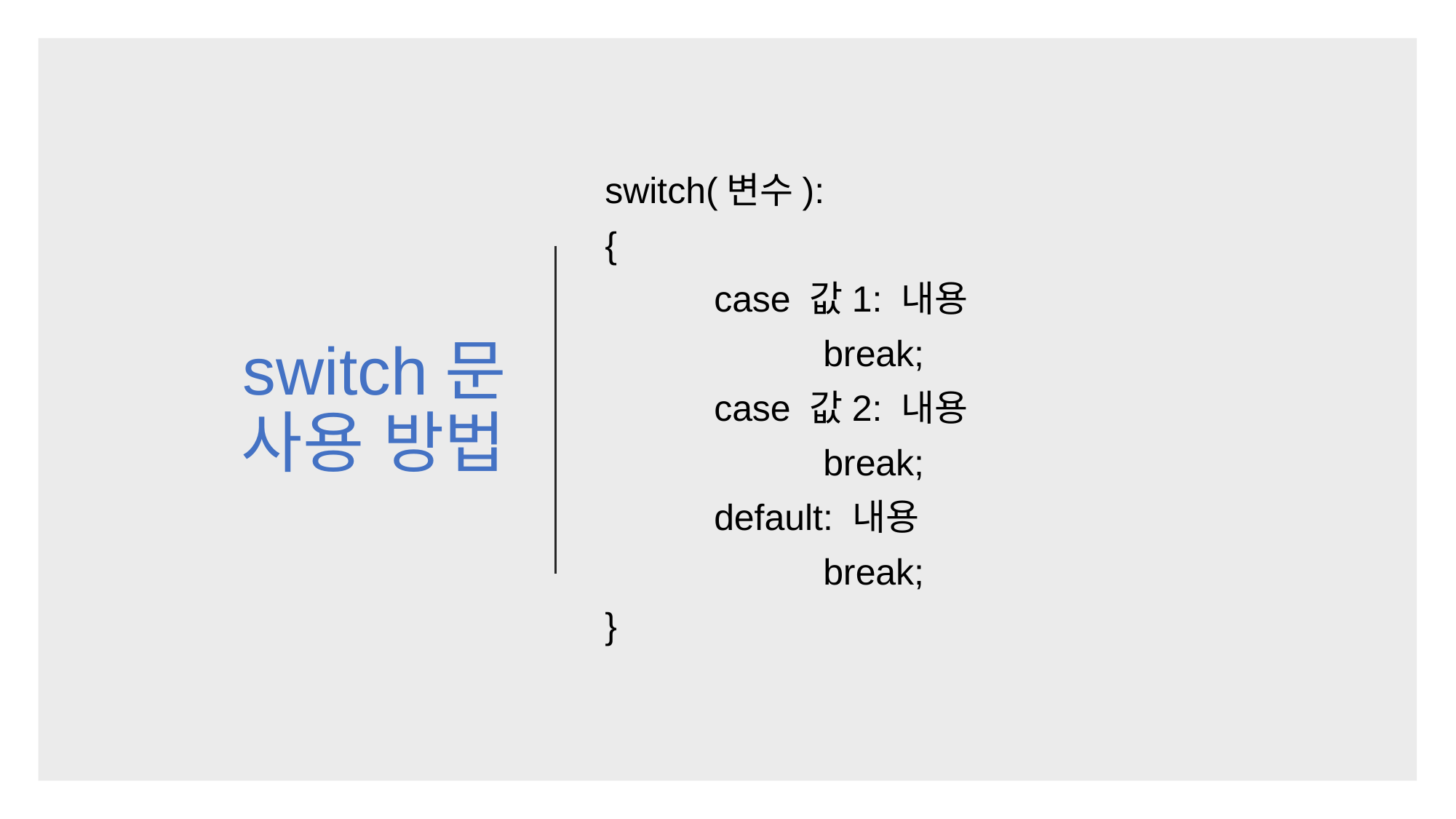

# switch문 사용 방법
switch(변수):
{
	case 값1: 내용
		break;
	case 값2: 내용
		break;
	default: 내용
		break;
}